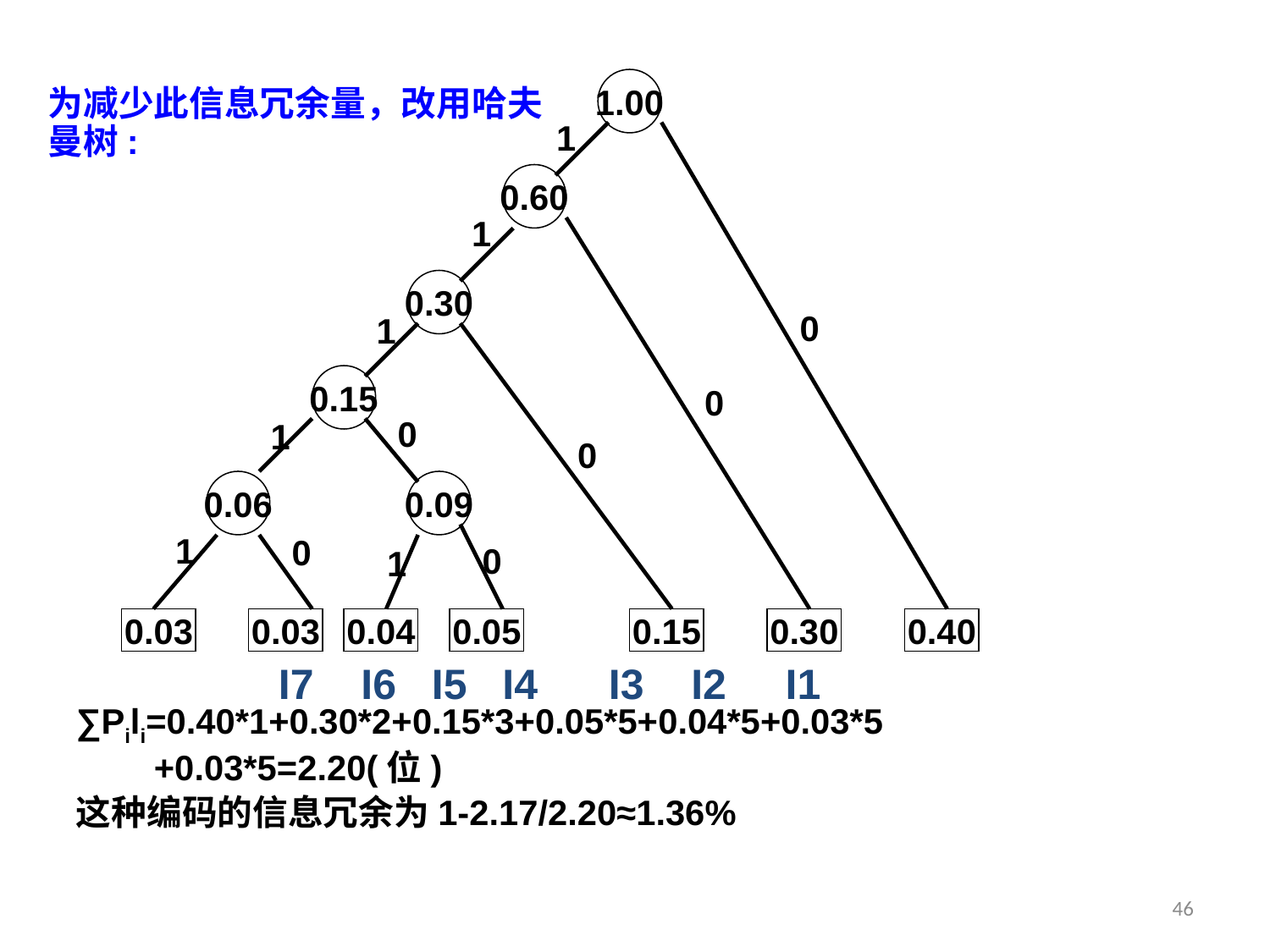

1.00
为减少此信息冗余量，改用哈夫曼树:
1

0.60
1

0.30
0
1

0.15
0
0
1

0
0.06
0.09
1
0

0

1

0.03
0.03
0.04
0.05
0.15
0.30
0.40
I7    I6   I5   I4      I3    I2     I1
∑Pili=0.40*1+0.30*2+0.15*3+0.05*5+0.04*5+0.03*5
        +0.03*5=2.20(位)
这种编码的信息冗余为1-2.17/2.20≈1.36%
46